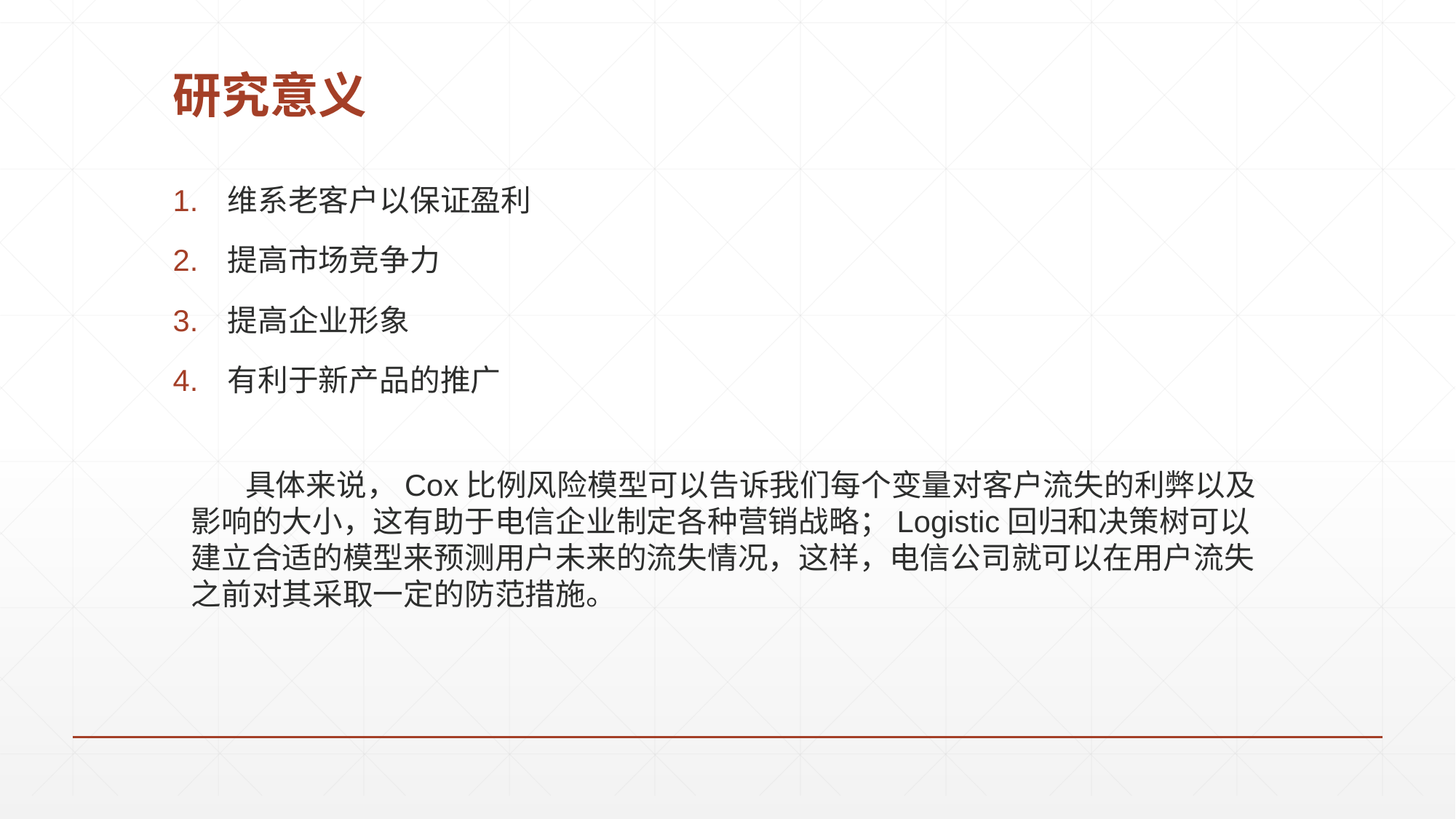

# 研究意义
维系老客户以保证盈利
提高市场竞争力
提高企业形象
有利于新产品的推广

       具体来说，Cox比例风险模型可以告诉我们每个变量对客户流失的利弊以及影响的大小，这有助于电信企业制定各种营销战略；Logistic回归和决策树可以建立合适的模型来预测用户未来的流失情况，这样，电信公司就可以在用户流失之前对其采取一定的防范措施。